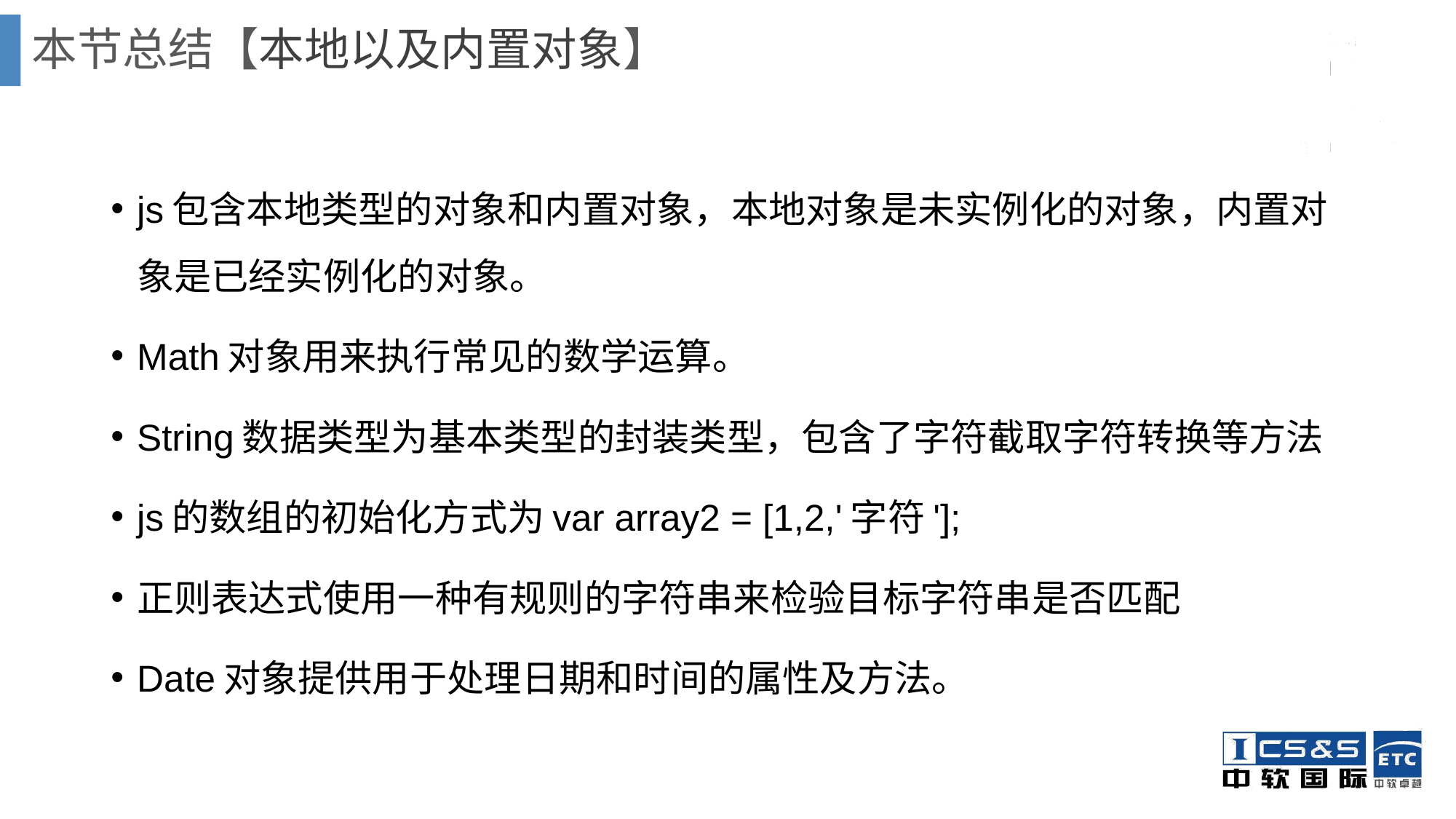

# 本节总结【本地以及内置对象】
js包含本地类型的对象和内置对象，本地对象是未实例化的对象，内置对象是已经实例化的对象。
Math对象用来执行常见的数学运算。
String数据类型为基本类型的封装类型，包含了字符截取字符转换等方法
js的数组的初始化方式为var array2 = [1,2,'字符'];
正则表达式使用一种有规则的字符串来检验目标字符串是否匹配
Date对象提供用于处理日期和时间的属性及方法。